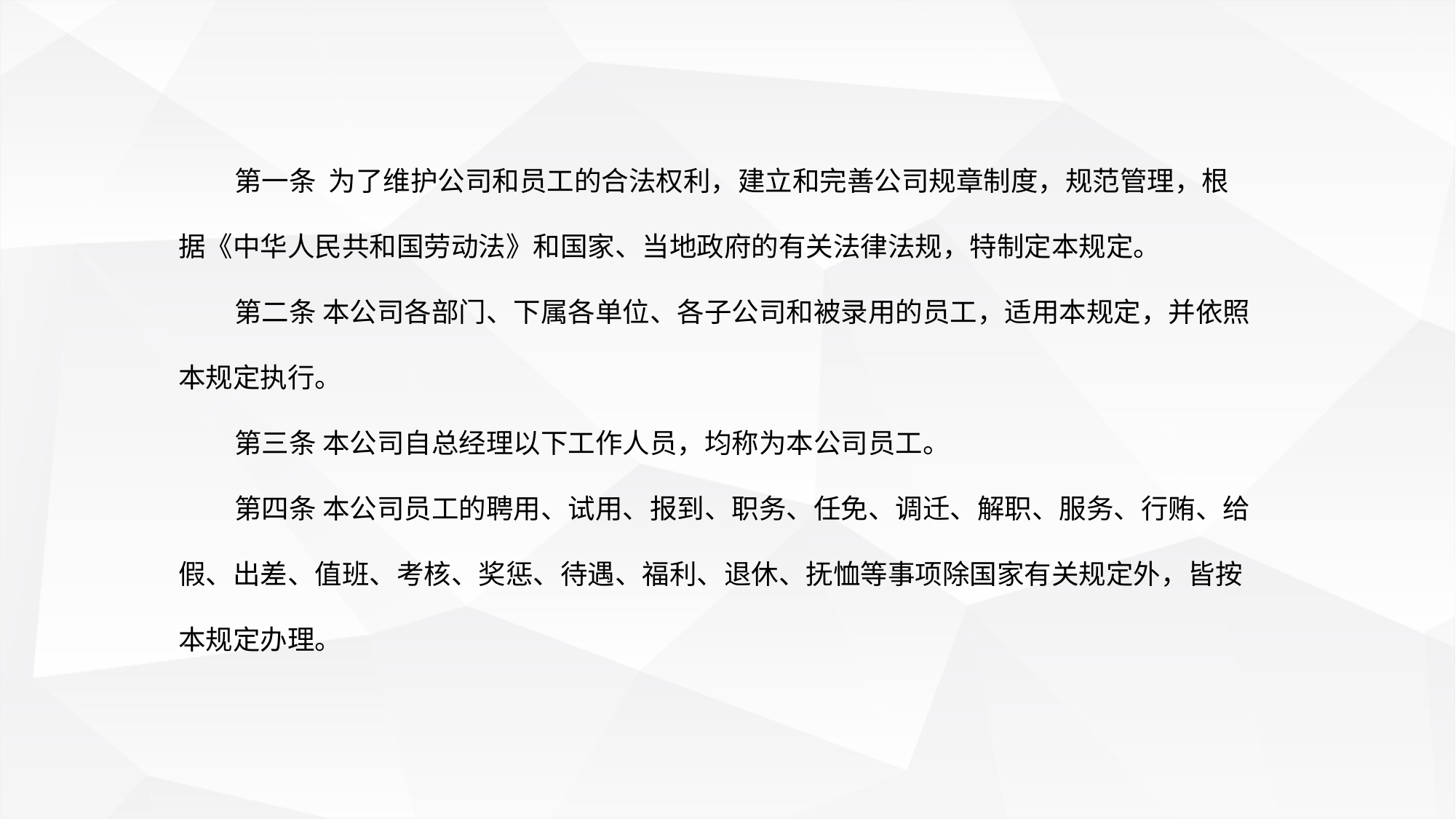

第一条  为了维护公司和员工的合法权利，建立和完善公司规章制度，规范管理，根据《中华人民共和国劳动法》和国家、当地政府的有关法律法规，特制定本规定。
        第二条 本公司各部门、下属各单位、各子公司和被录用的员工，适用本规定，并依照本规定执行。
        第三条 本公司自总经理以下工作人员，均称为本公司员工。
        第四条 本公司员工的聘用、试用、报到、职务、任免、调迁、解职、服务、行贿、给假、出差、值班、考核、奖惩、待遇、福利、退休、抚恤等事项除国家有关规定外，皆按本规定办理。